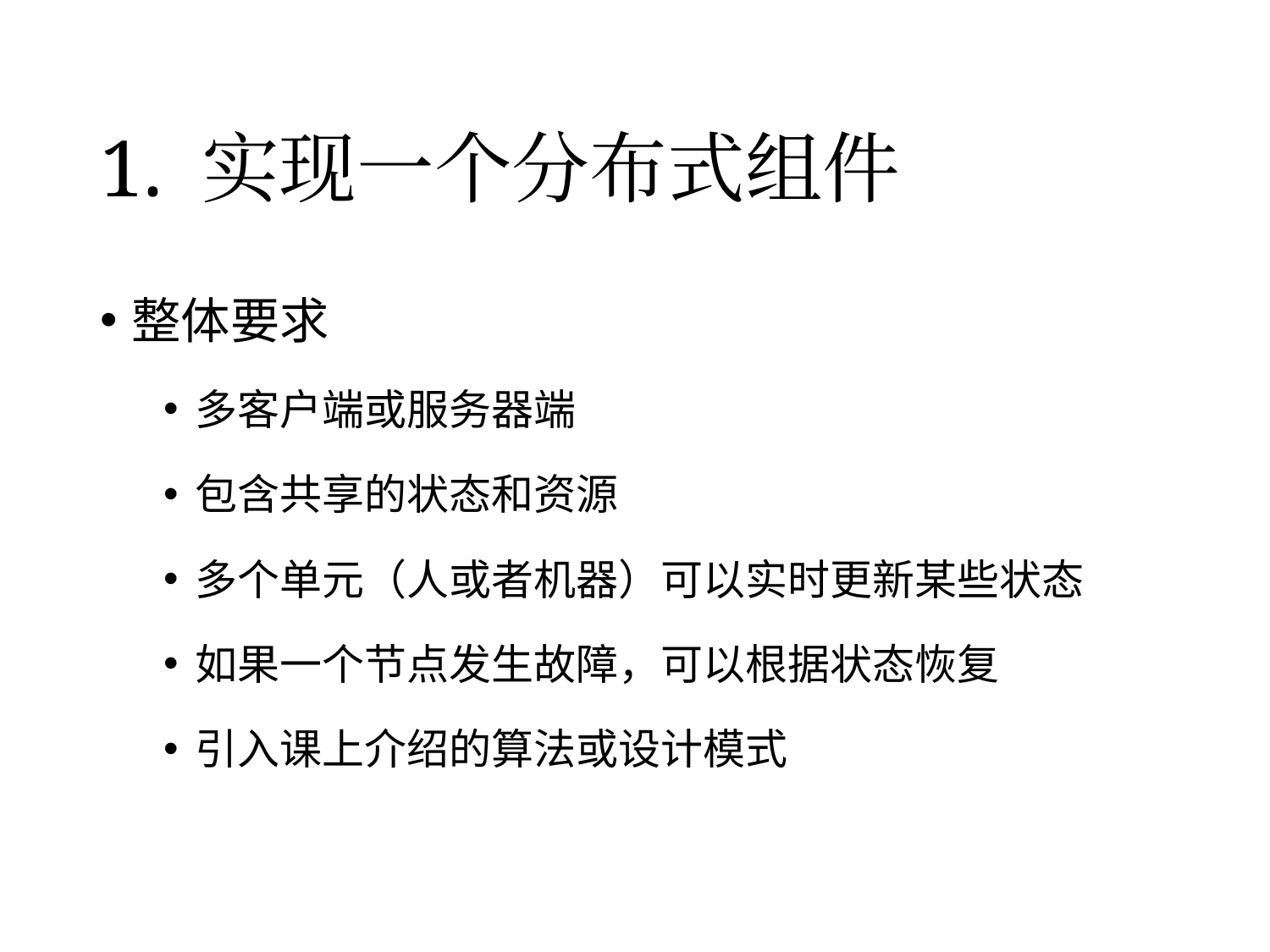

# 1. 实现一个分布式组件
整体要求
多客户端或服务器端
包含共享的状态和资源
多个单元（人或者机器）可以实时更新某些状态
如果一个节点发生故障，可以根据状态恢复
引入课上介绍的算法或设计模式